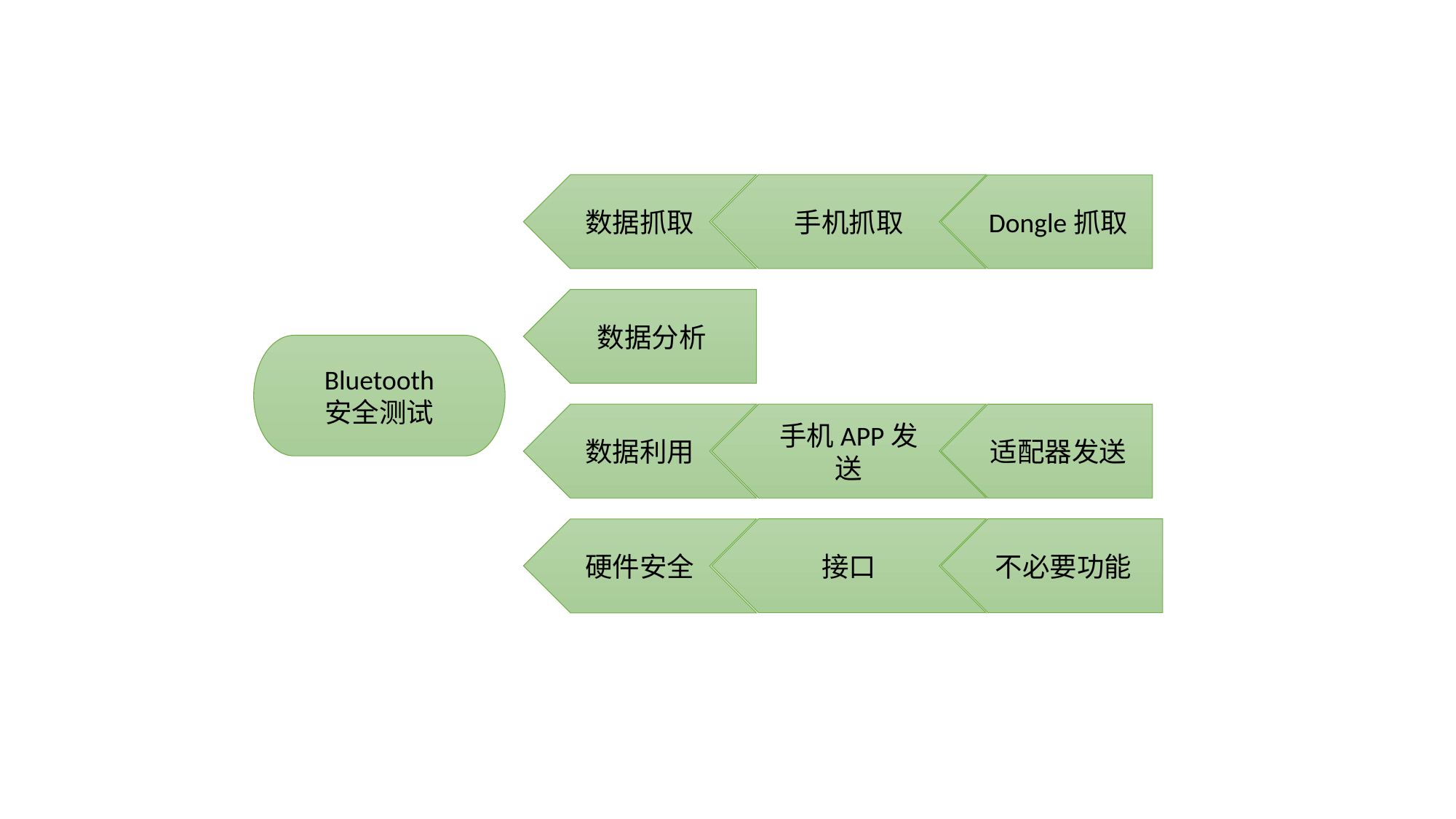

数据抓取
手机抓取
Dongle抓取
数据分析
Bluetooth
安全测试
手机APP发送
数据利用
适配器发送
接口
不必要功能
硬件安全